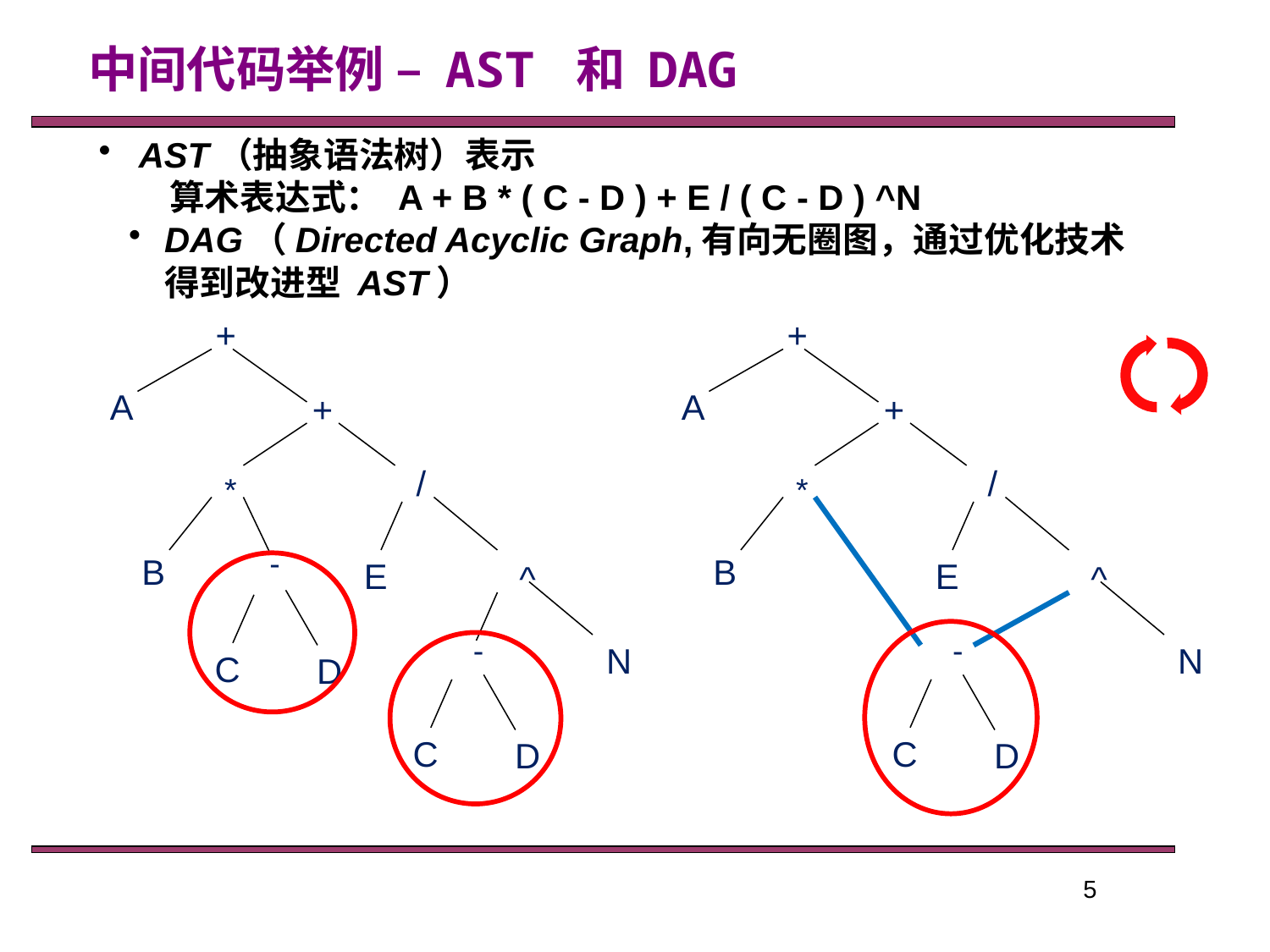

中间代码举例 – AST 和 DAG
 AST（抽象语法树）表示
    算术表达式： A + B * ( C - D ) + E / ( C - D ) ^N
DAG（Directed Acyclic Graph,有向无圈图，通过优化技术得到改进型 AST）
+
+

A
+

/
*

B
E
^

-
N

C
D

A
+

/
*

-
B
E
^

-

N
C
D

C
D
5